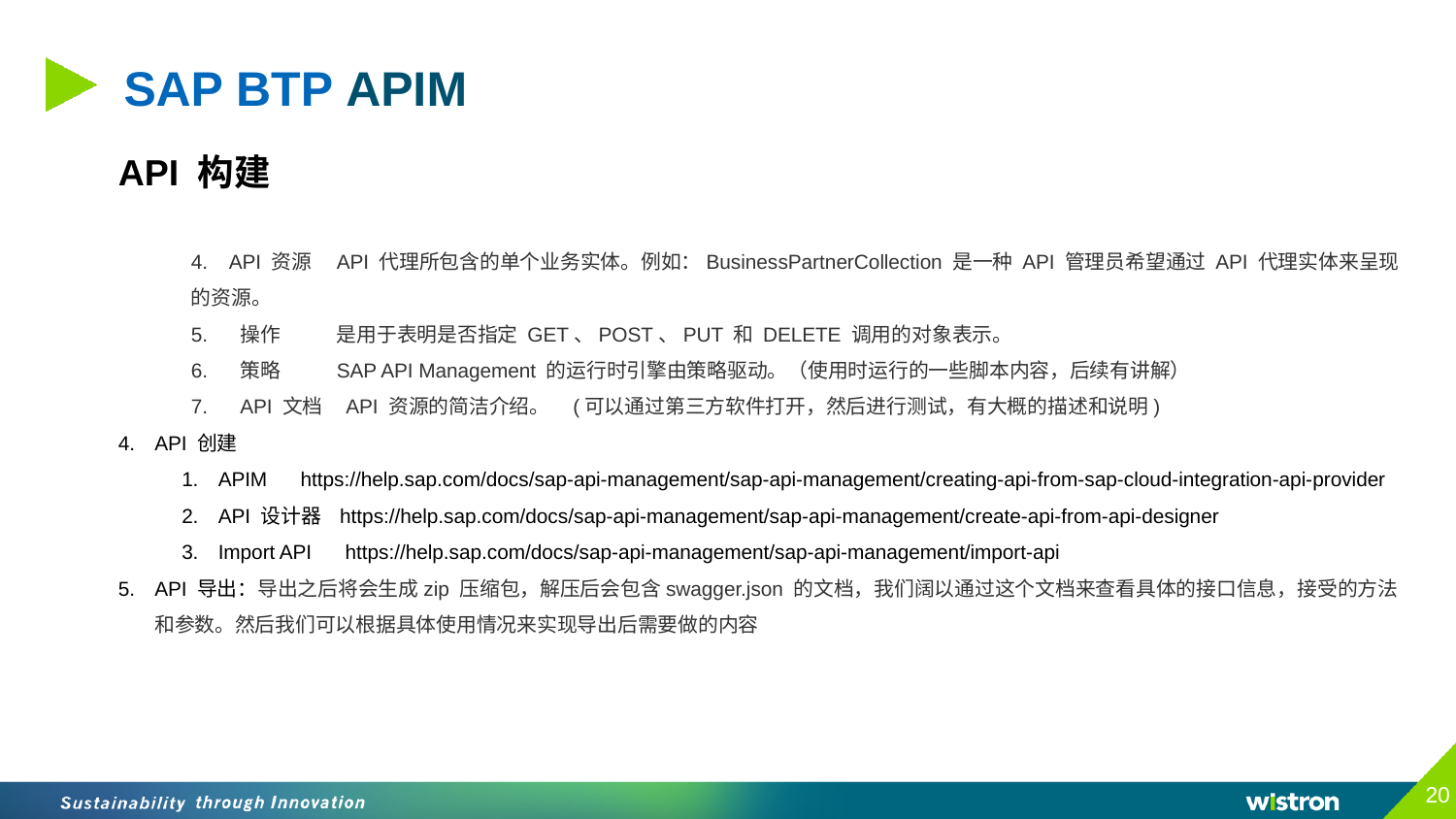

# SAP BTP APIM

API 构建

4.    API 资源	API 代理所包含的单个业务实体。例如：BusinessPartnerCollection 是一种 API 管理员希望通过 API 代理实体来呈现的资源。
5.     操作	是用于表明是否指定 GET、POST、PUT 和 DELETE 调用的对象表示。
6.     策略	SAP API Management 的运行时引擎由策略驱动。（使用时运行的一些脚本内容，后续有讲解）
7.      API 文档	 API 资源的简洁介绍。    (可以通过第三方软件打开，然后进行测试，有大概的描述和说明)
API 创建
APIM      https://help.sap.com/docs/sap-api-management/sap-api-management/creating-api-from-sap-cloud-integration-api-provider
API 设计器   https://help.sap.com/docs/sap-api-management/sap-api-management/create-api-from-api-designer
Import API      https://help.sap.com/docs/sap-api-management/sap-api-management/import-api
API 导出：导出之后将会生成zip 压缩包，解压后会包含swagger.json 的文档，我们阔以通过这个文档来查看具体的接口信息，接受的方法和参数。然后我们可以根据具体使用情况来实现导出后需要做的内容

20